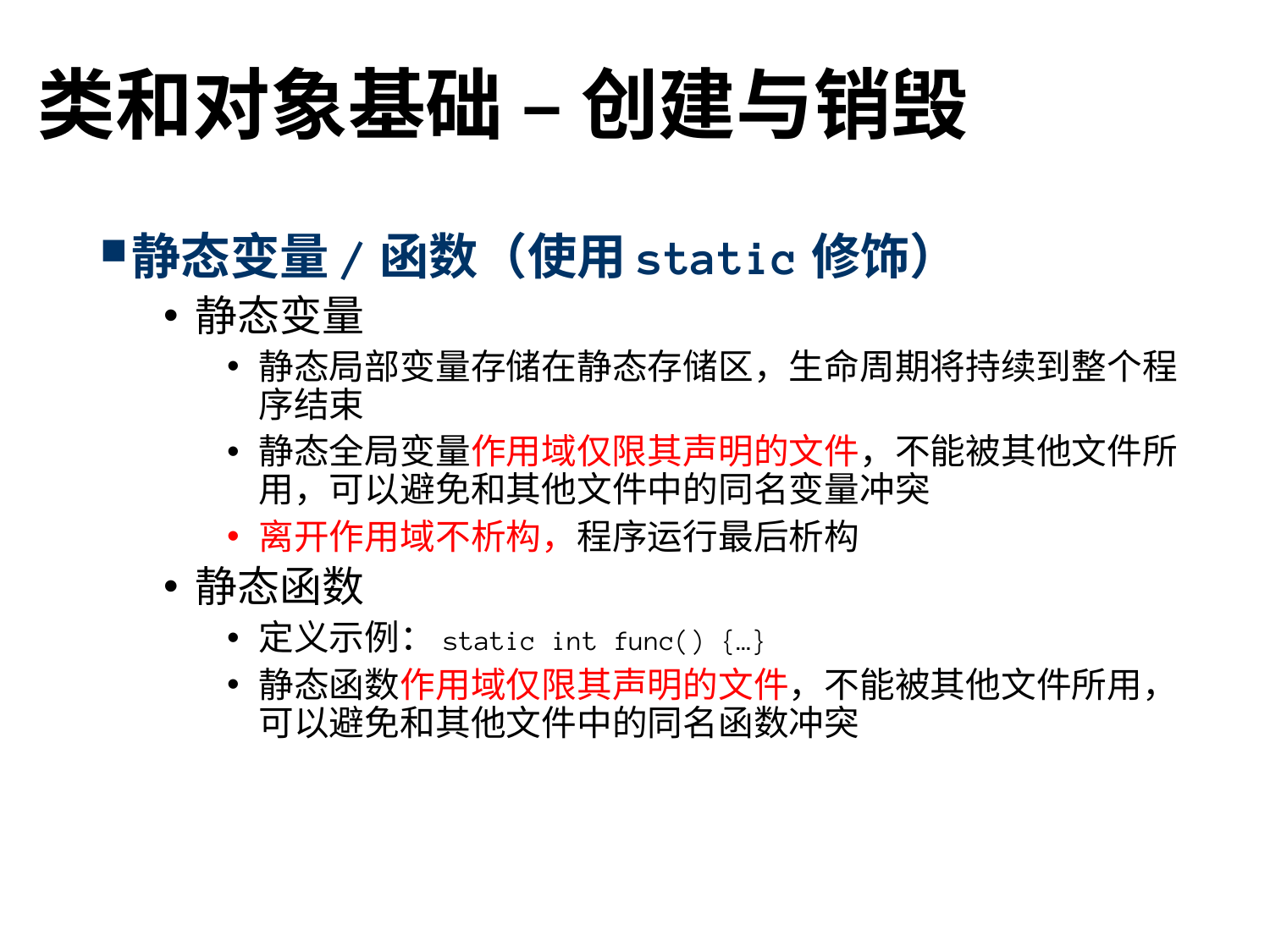

# 类和对象基础 – 创建与销毁
静态变量/函数（使用static修饰）
静态变量
静态局部变量存储在静态存储区，生命周期将持续到整个程序结束
静态全局变量作用域仅限其声明的文件，不能被其他文件所用，可以避免和其他文件中的同名变量冲突
离开作用域不析构，程序运行最后析构
静态函数
定义示例：static int func() {…}
静态函数作用域仅限其声明的文件，不能被其他文件所用，可以避免和其他文件中的同名函数冲突